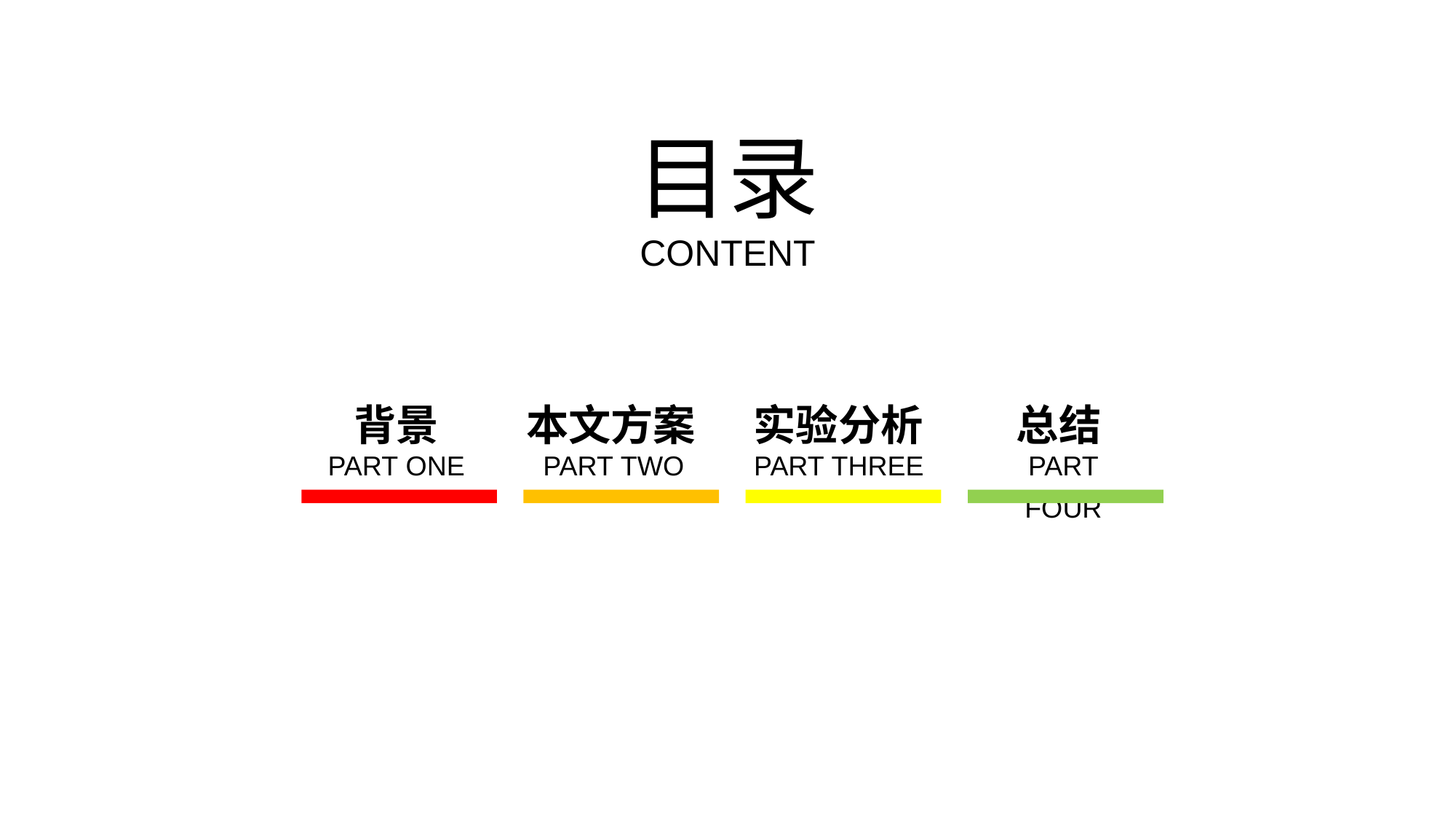

目录
CONTENT
背景
本文方案
实验分析
总结
PART ONE
PART TWO
PART THREE
PART FOUR